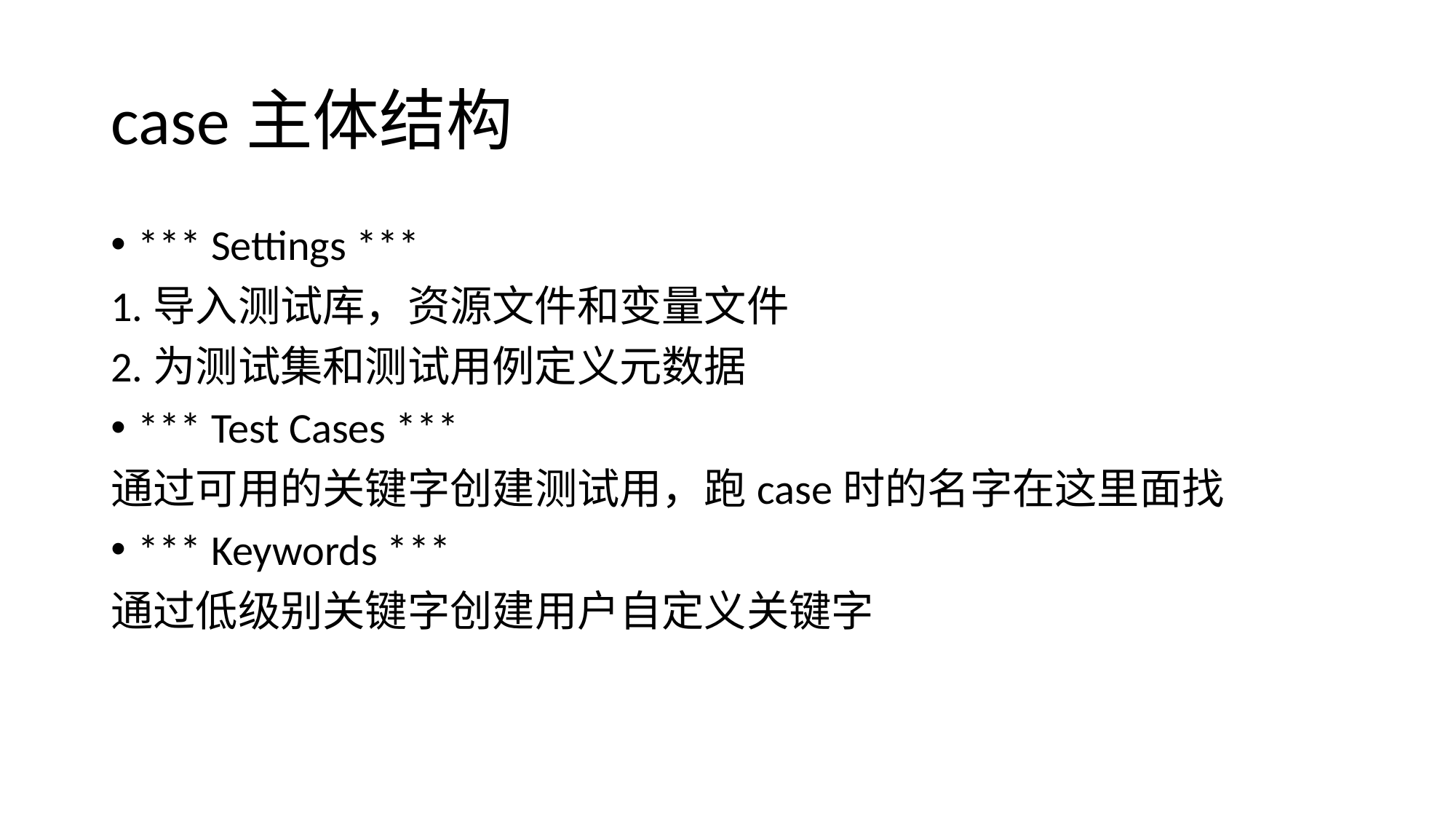

# case主体结构
*** Settings ***
1.导入测试库，资源文件和变量文件
2.为测试集和测试用例定义元数据
*** Test Cases ***
通过可用的关键字创建测试用，跑case时的名字在这里面找
*** Keywords ***
通过低级别关键字创建用户自定义关键字